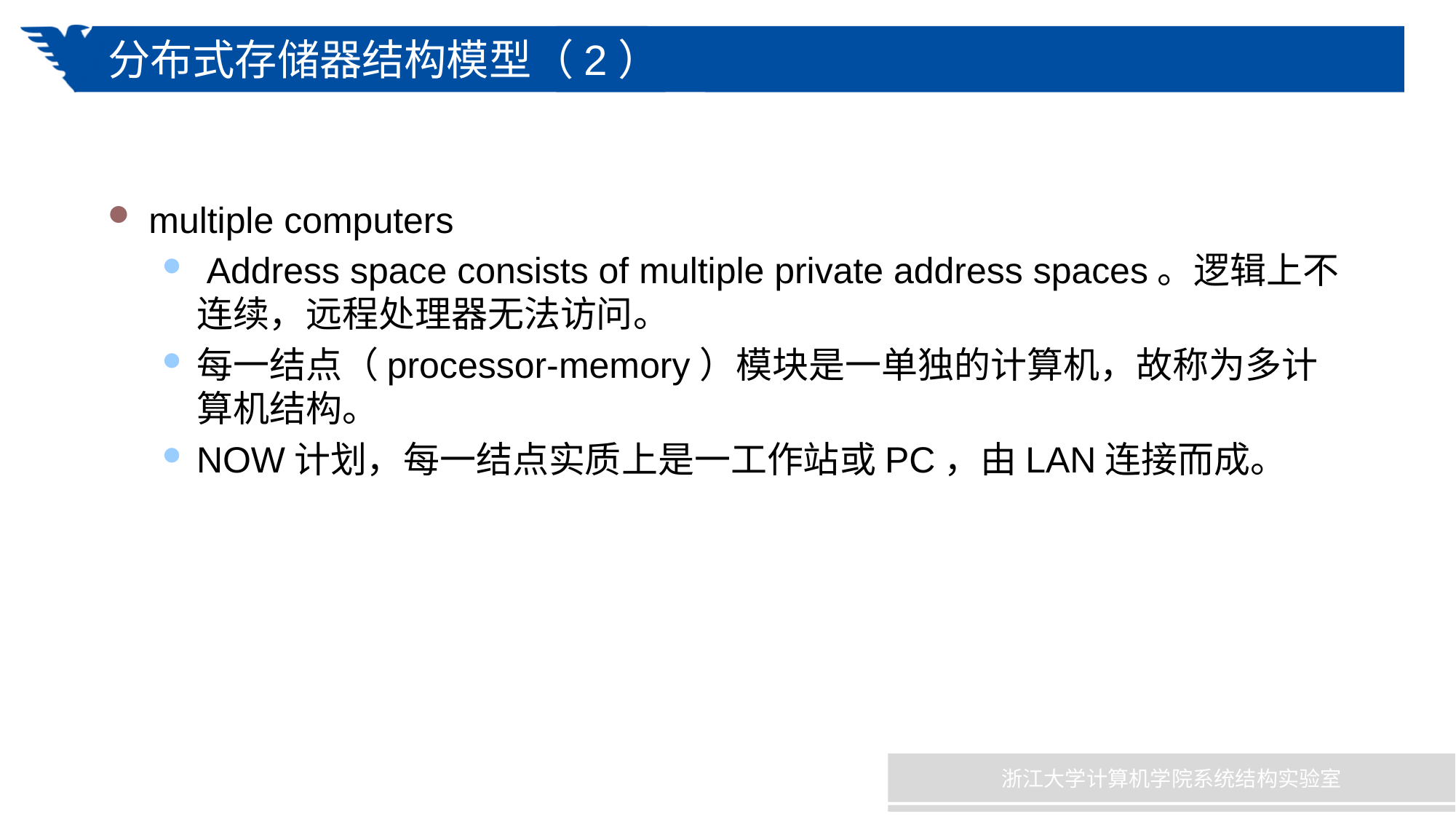

# 分布式存储器结构模型（2）
multiple computers
 Address space consists of multiple private address spaces。逻辑上不连续，远程处理器无法访问。
每一结点（processor-memory）模块是一单独的计算机，故称为多计算机结构。
NOW计划，每一结点实质上是一工作站或PC，由LAN连接而成。